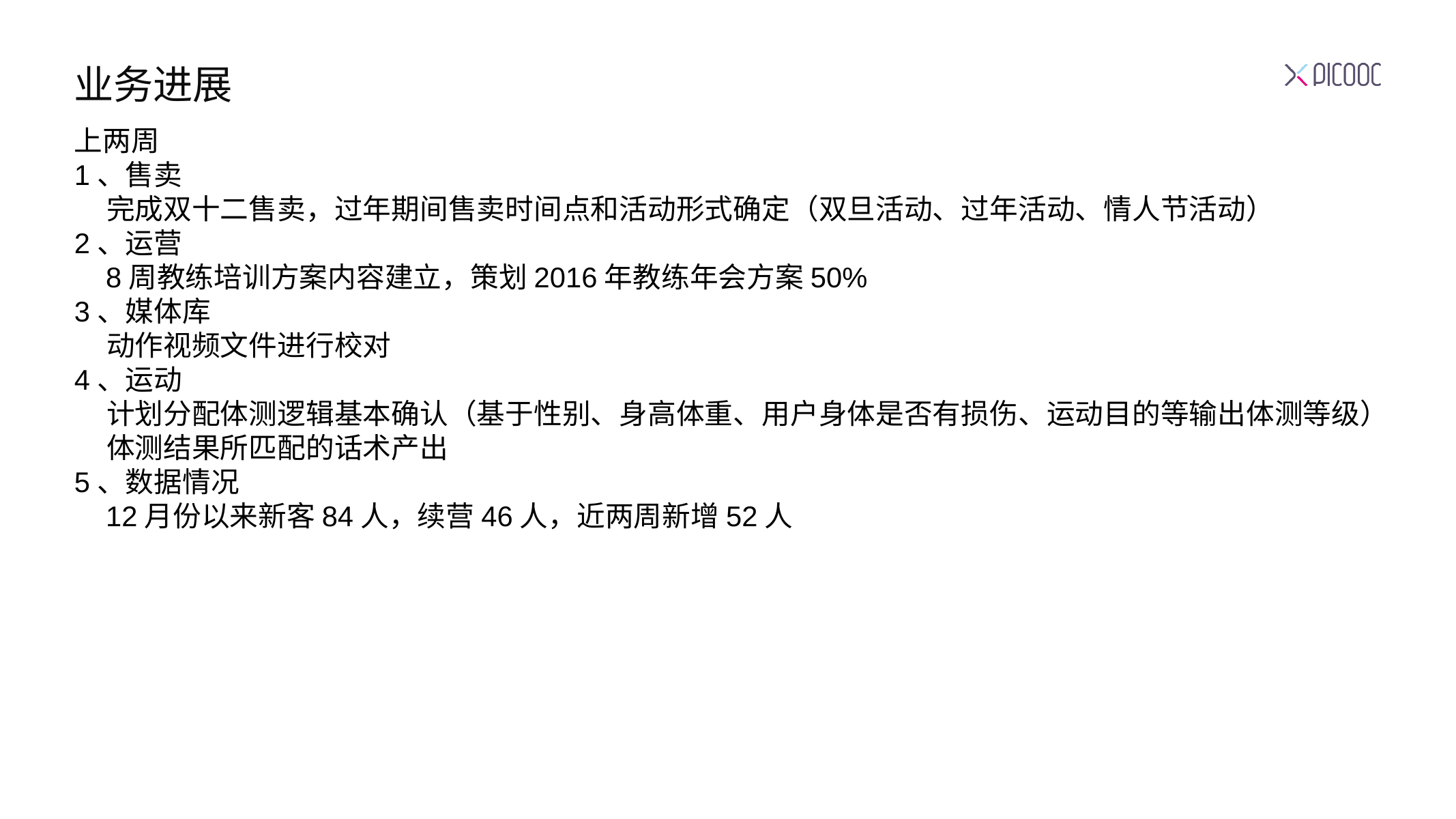

业务进展
上两周
1、售卖
    完成双十二售卖，过年期间售卖时间点和活动形式确定（双旦活动、过年活动、情人节活动）
2、运营
    8周教练培训方案内容建立，策划2016年教练年会方案50%
3、媒体库
    动作视频文件进行校对
4、运动
    计划分配体测逻辑基本确认（基于性别、身高体重、用户身体是否有损伤、运动目的等输出体测等级）
    体测结果所匹配的话术产出
5、数据情况
    12月份以来新客84人，续营46人，近两周新增52人